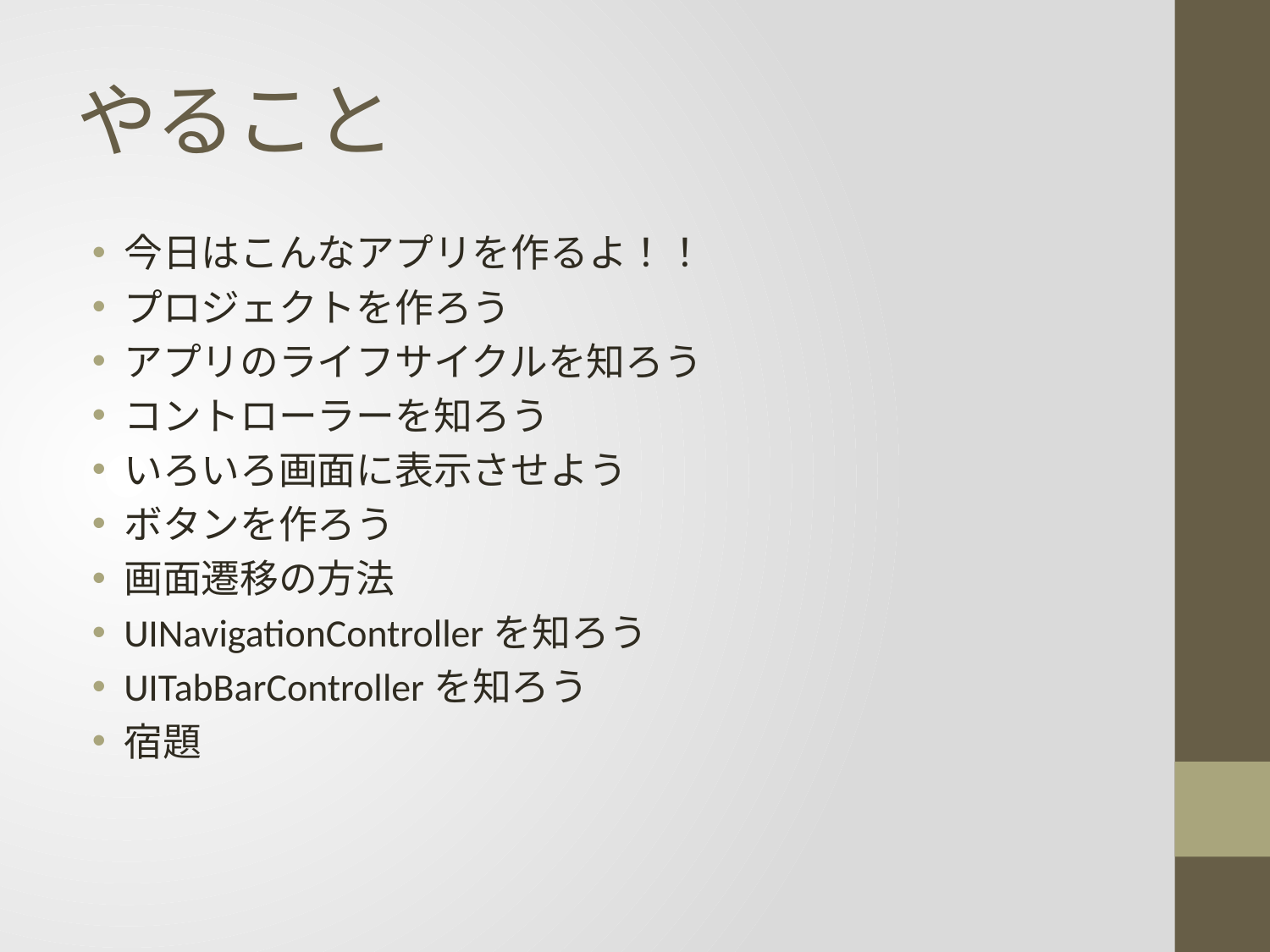

# やること
今日はこんなアプリを作るよ！！
プロジェクトを作ろう
アプリのライフサイクルを知ろう
コントローラーを知ろう
いろいろ画面に表示させよう
ボタンを作ろう
画面遷移の方法
UINavigationControllerを知ろう
UITabBarControllerを知ろう
宿題